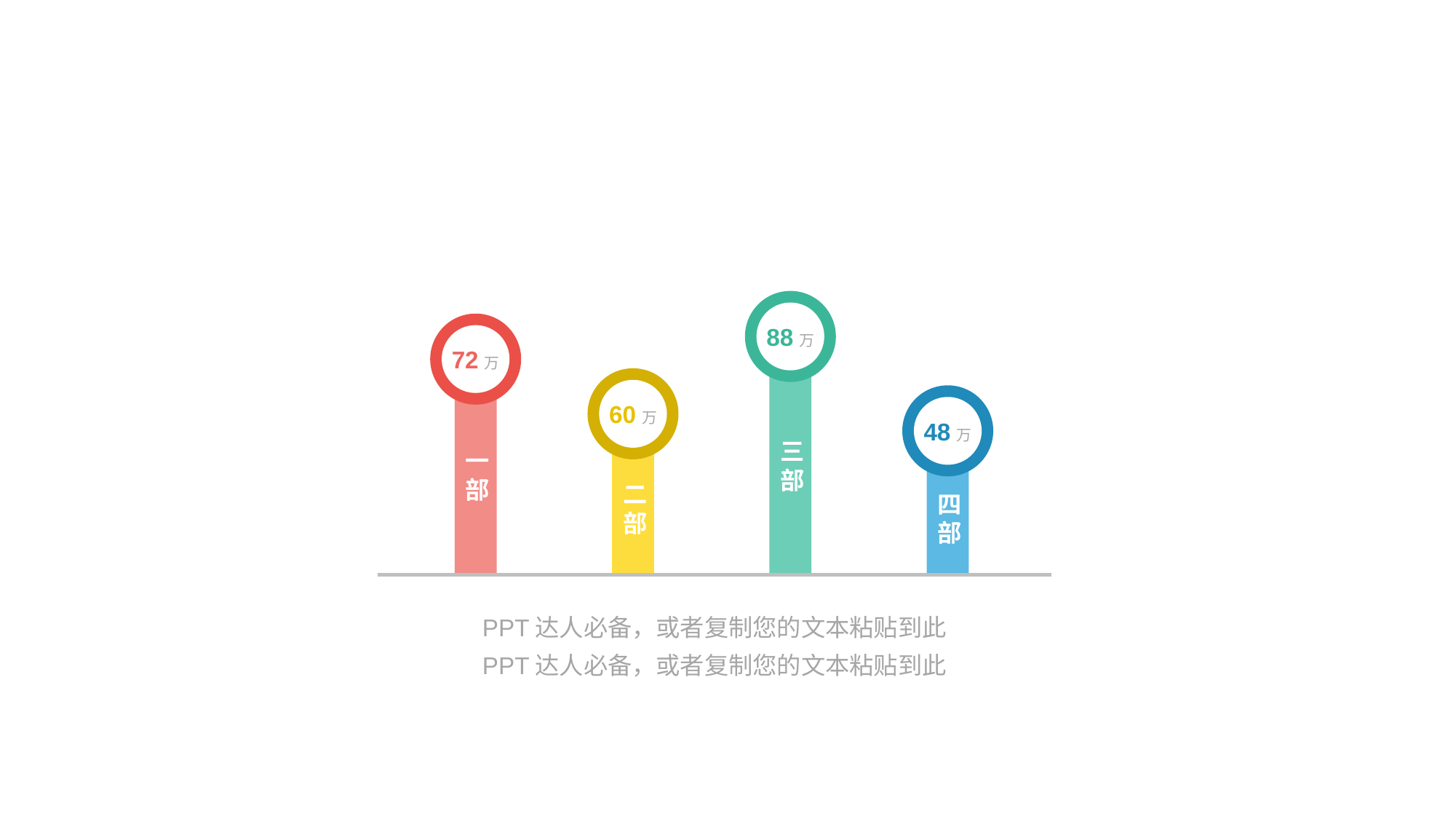

#

88万

72万
三部
一部

60万

48万
二部
四部
PPT达人必备，或者复制您的文本粘贴到此
PPT达人必备，或者复制您的文本粘贴到此